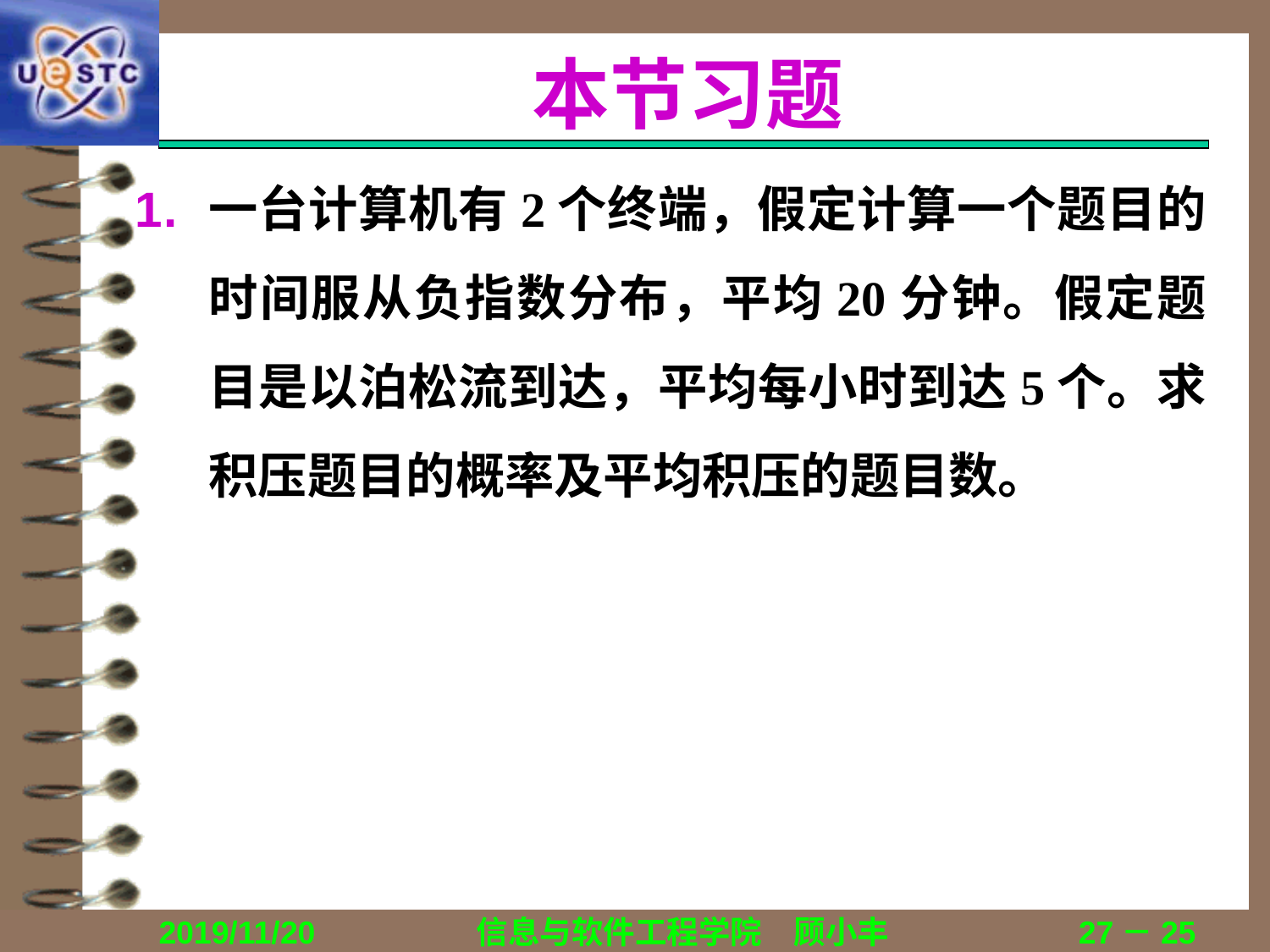

# 本节习题
一台计算机有2个终端，假定计算一个题目的时间服从负指数分布，平均20分钟。假定题目是以泊松流到达，平均每小时到达5个。求积压题目的概率及平均积压的题目数。
2019/11/20
信息与软件工程学院　顾小丰
27－25